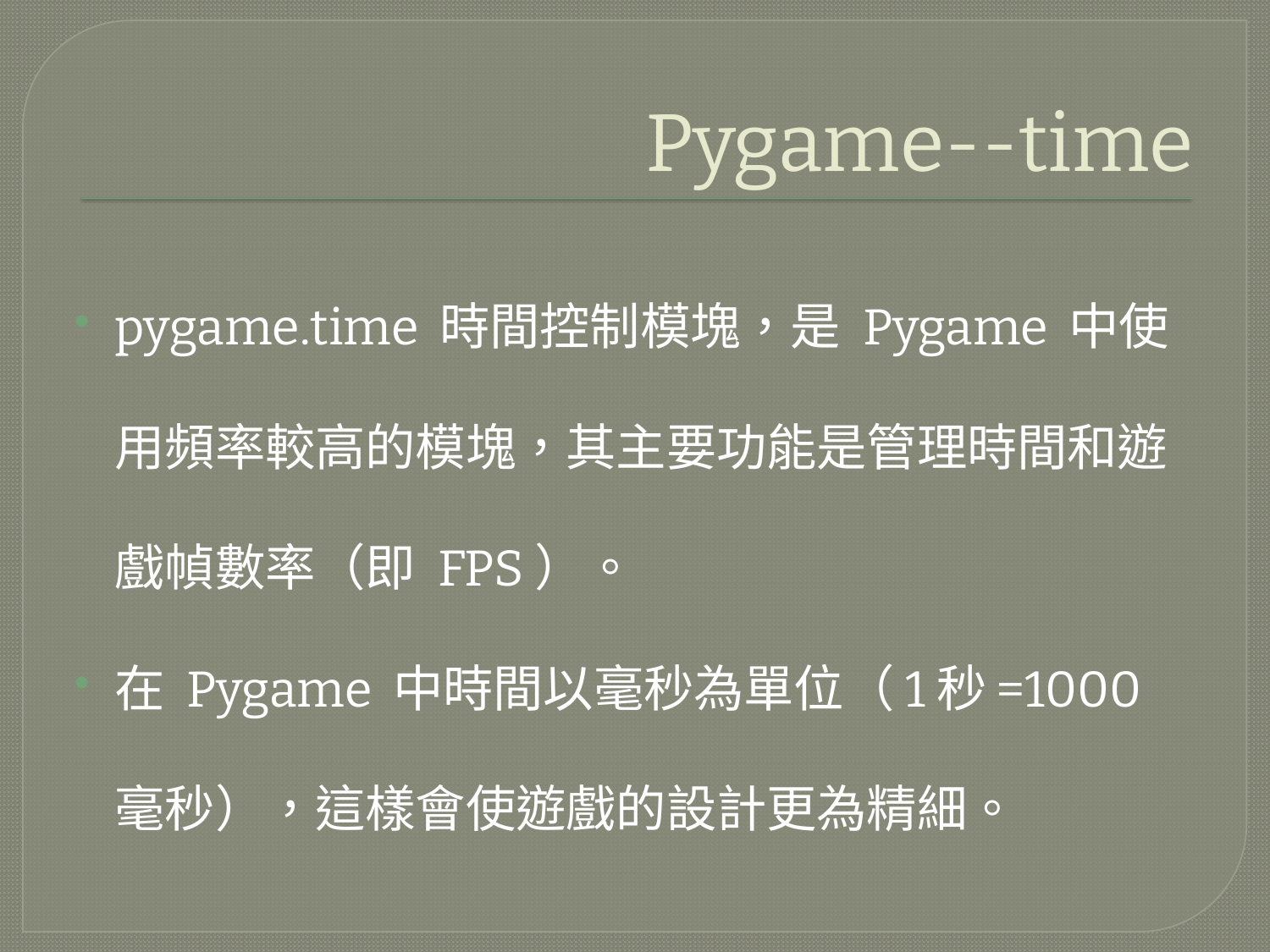

# Pygame--time
pygame.time 時間控制模塊，是 Pygame 中使用頻率較高的模塊，其主要功能是管理時間和遊戲幀數率（即 FPS）。
在 Pygame 中時間以毫秒為單位（1秒=1000毫秒），這樣會使遊戲的設計更為精細。